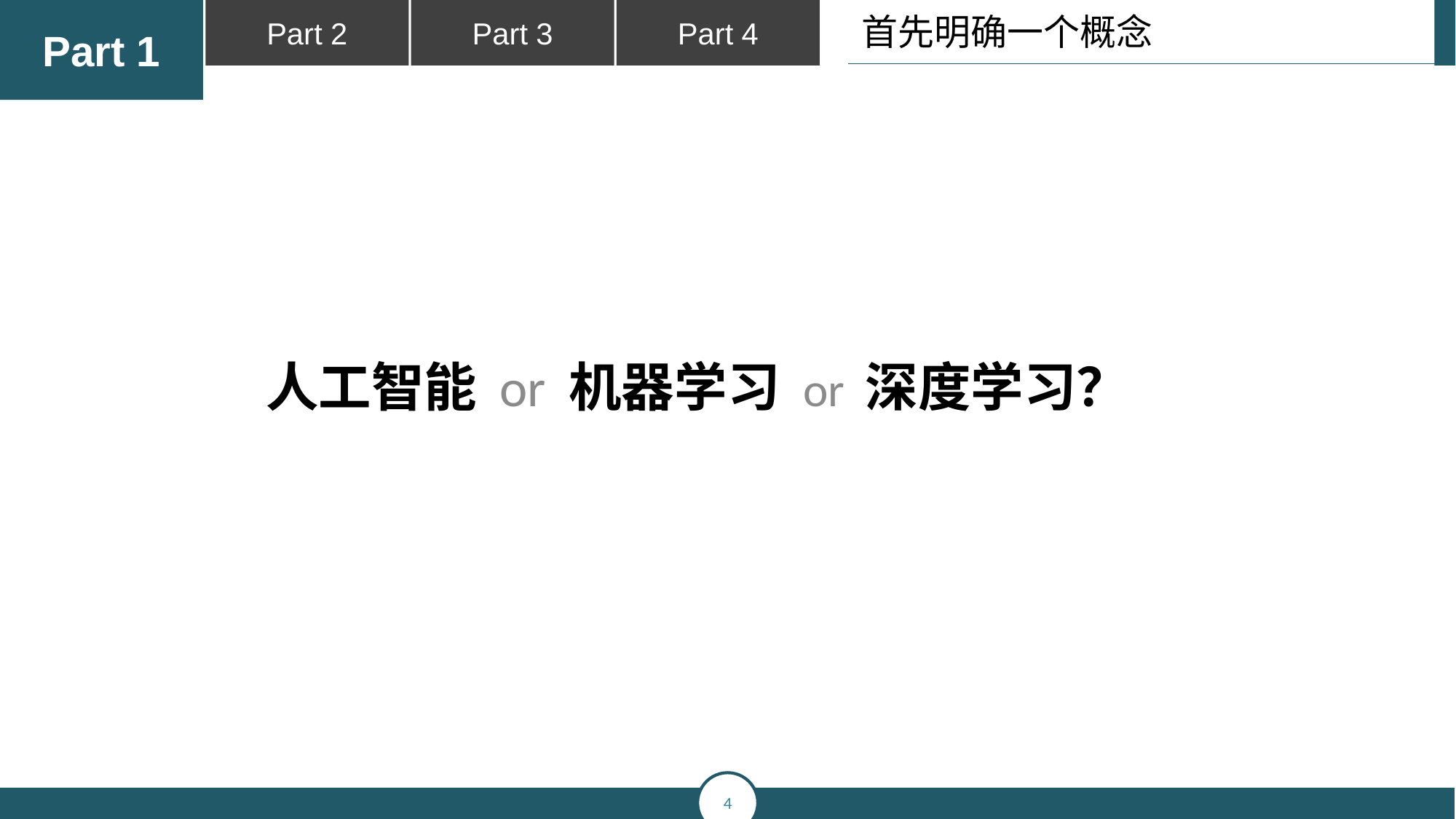

首先明确一个概念
# 人工智能 or 机器学习 or 深度学习？